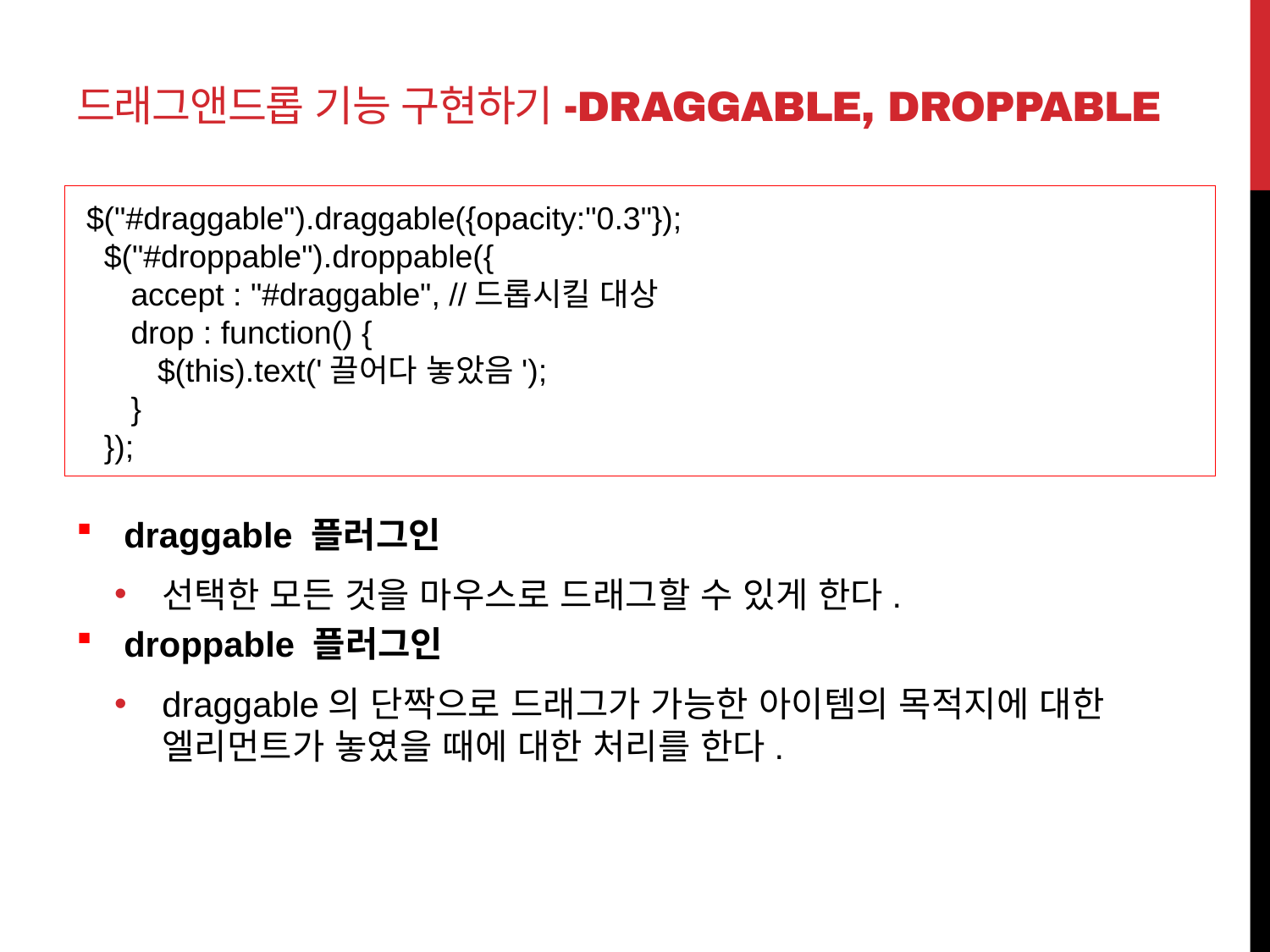

# 드래그앤드롭 기능 구현하기-draggable, droppable
 $("#draggable").draggable({opacity:"0.3"});
   $("#droppable").droppable({
      accept : "#draggable", //드롭시킬 대상
      drop : function() {
         $(this).text('끌어다 놓았음');
      }
   });
draggable 플러그인
선택한 모든 것을 마우스로 드래그할 수 있게 한다.
droppable 플러그인
draggable의 단짝으로 드래그가 가능한 아이템의 목적지에 대한 엘리먼트가 놓였을 때에 대한 처리를 한다.